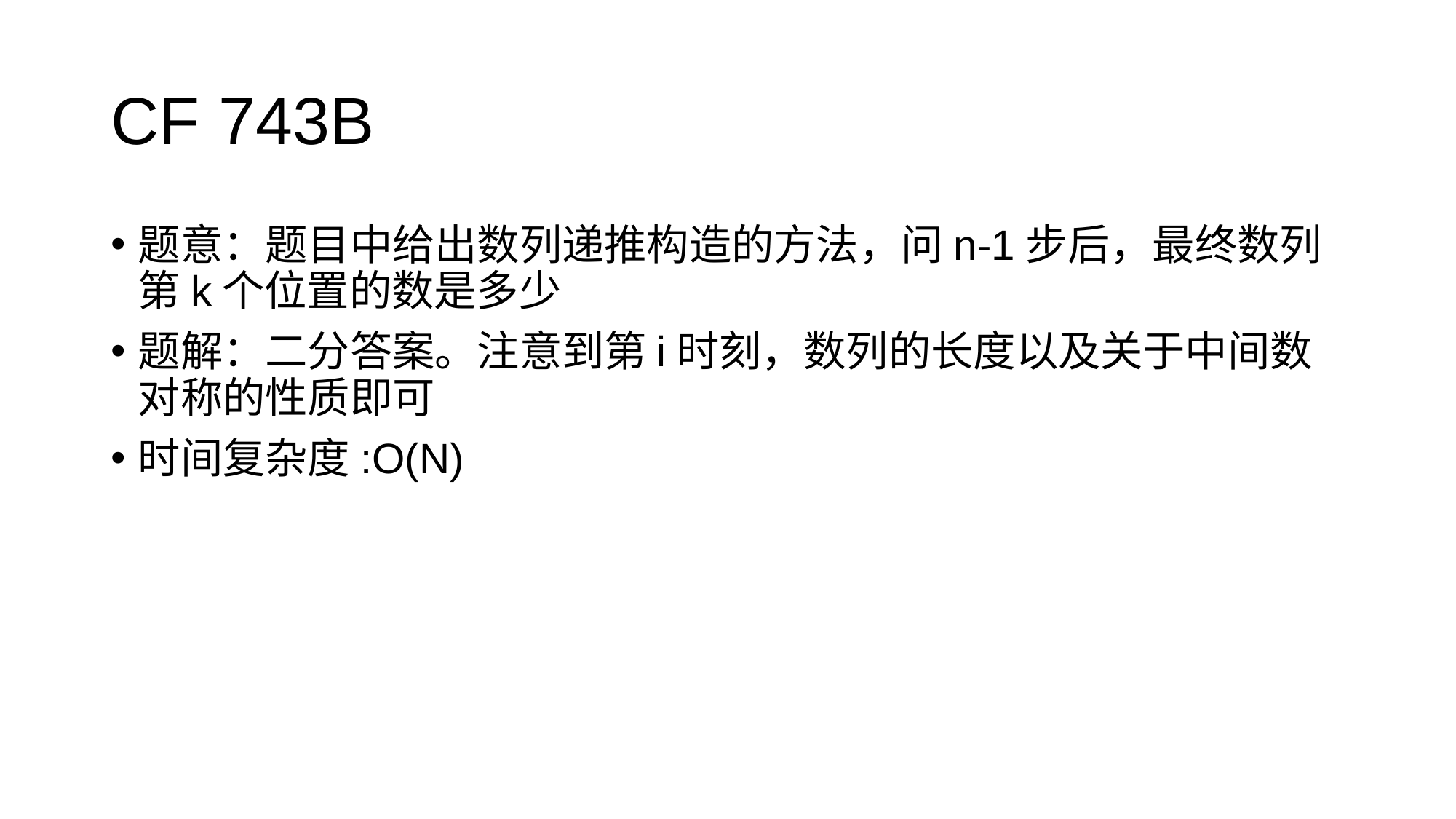

# CF 743B
题意：题目中给出数列递推构造的方法，问n-1步后，最终数列第k个位置的数是多少
题解：二分答案。注意到第i时刻，数列的长度以及关于中间数对称的性质即可
时间复杂度:O(N)